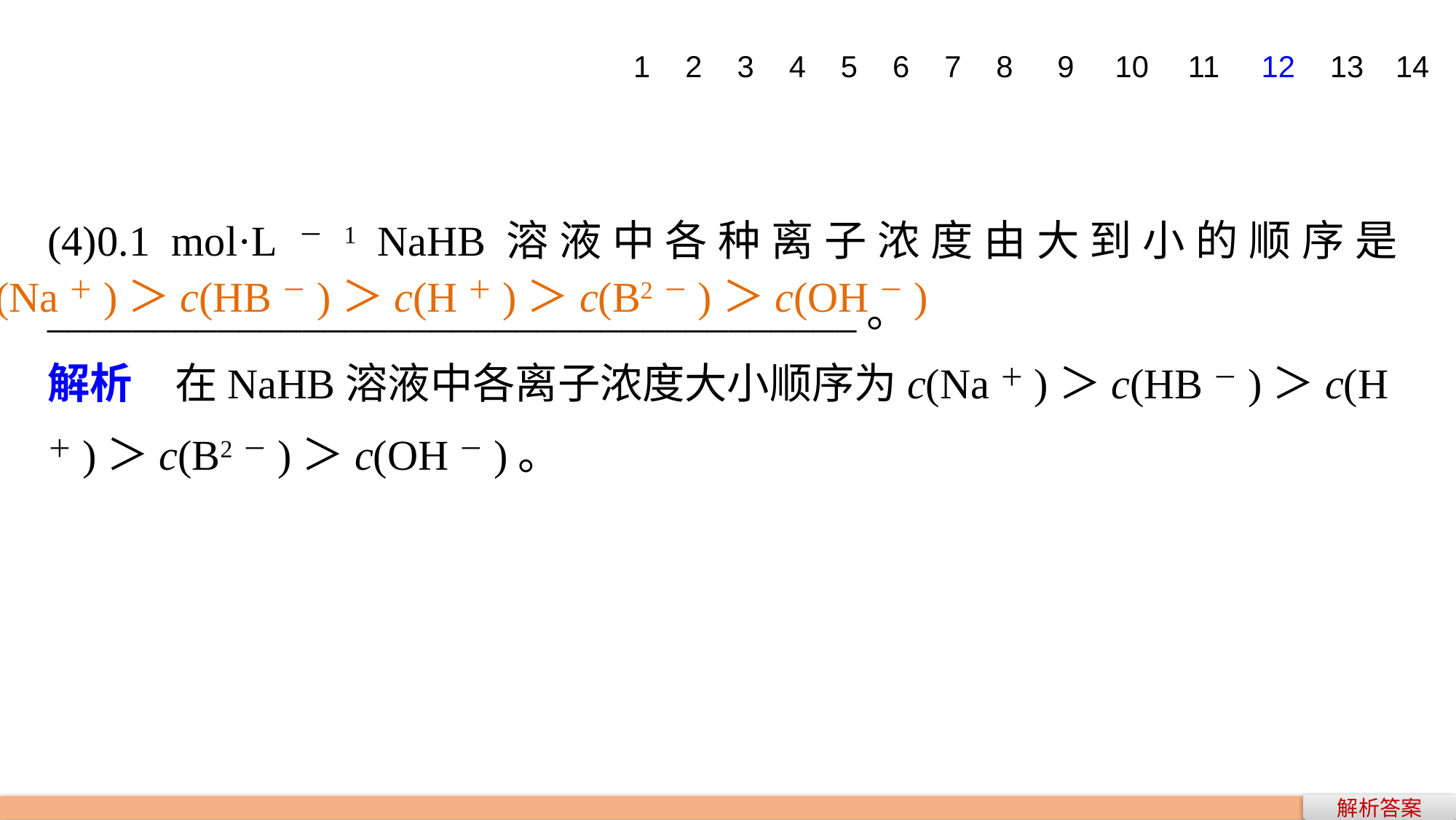

1
2
3
4
5
6
7
8
9
10
11
12
13
14
(4)0.1 mol·L－1 NaHB溶液中各种离子浓度由大到小的顺序是______________________________________。
解析　在NaHB溶液中各离子浓度大小顺序为c(Na＋)＞c(HB－)＞c(H＋)＞c(B2－)＞c(OH－)。
c(Na＋)＞c(HB－)＞c(H＋)＞c(B2－)＞c(OH－)
解析答案